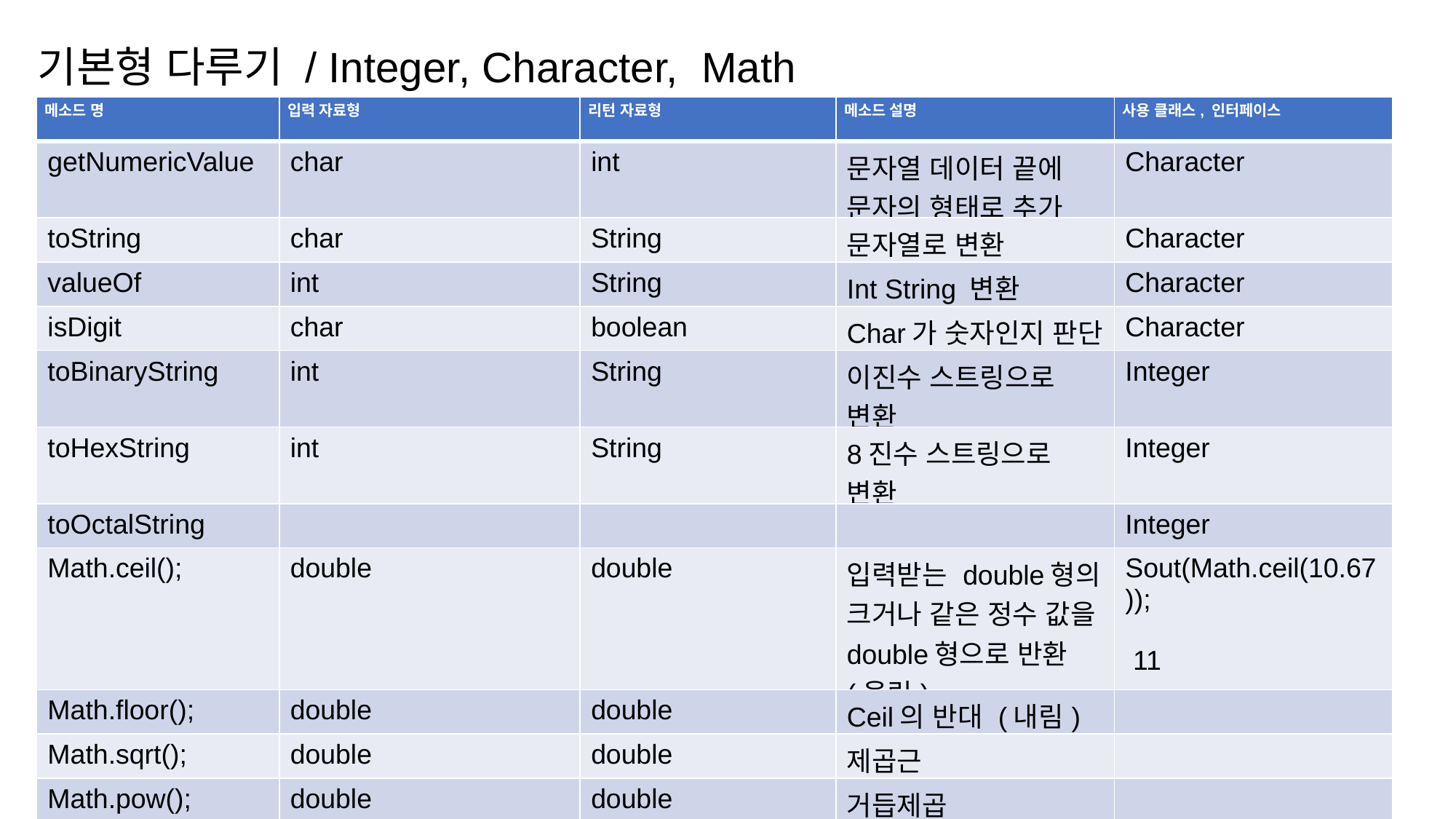

기본형 다루기 / Integer, Character,  Math
| 메소드 명 | 입력 자료형 | 리턴 자료형 | 메소드 설명 | 사용 클래스, 인터페이스 |
| --- | --- | --- | --- | --- |
| getNumericValue | char | int | 문자열 데이터 끝에 문자의 형태로 추가 | Character |
| toString | char | String | 문자열로 변환 | Character |
| valueOf | int | String | Int String 변환 | Character |
| isDigit | char | boolean | Char가 숫자인지 판단 | Character |
| toBinaryString | int | String | 이진수 스트링으로 변환 | Integer |
| toHexString | int | String | 8진수 스트링으로 변환 | Integer |
| toOctalString |  |  |  | Integer |
| Math.ceil(); | double | double | 입력받는 double형의 크거나 같은 정수 값을 double형으로 반환 (올림) | Sout(Math.ceil(10.67)); 11 |
| Math.floor(); | double | double | Ceil의 반대 (내림) |  |
| Math.sqrt(); | double | double | 제곱근 |  |
| Math.pow(); | double | double | 거듭제곱 |  |
| Math.max(); | Int, int Long, long Double, double Float, float | Int Long Double float | 두 인자 중 큰 값을 리턴 |  |
| Math.min(int a, int b); | Max와 같다 | Max와 같다. | 두 인자 중 작은 값을 리턴 |  |
| Math.round(double d); | double |  |  |  |
| Math.abs(int i); | Int |  |  |  |